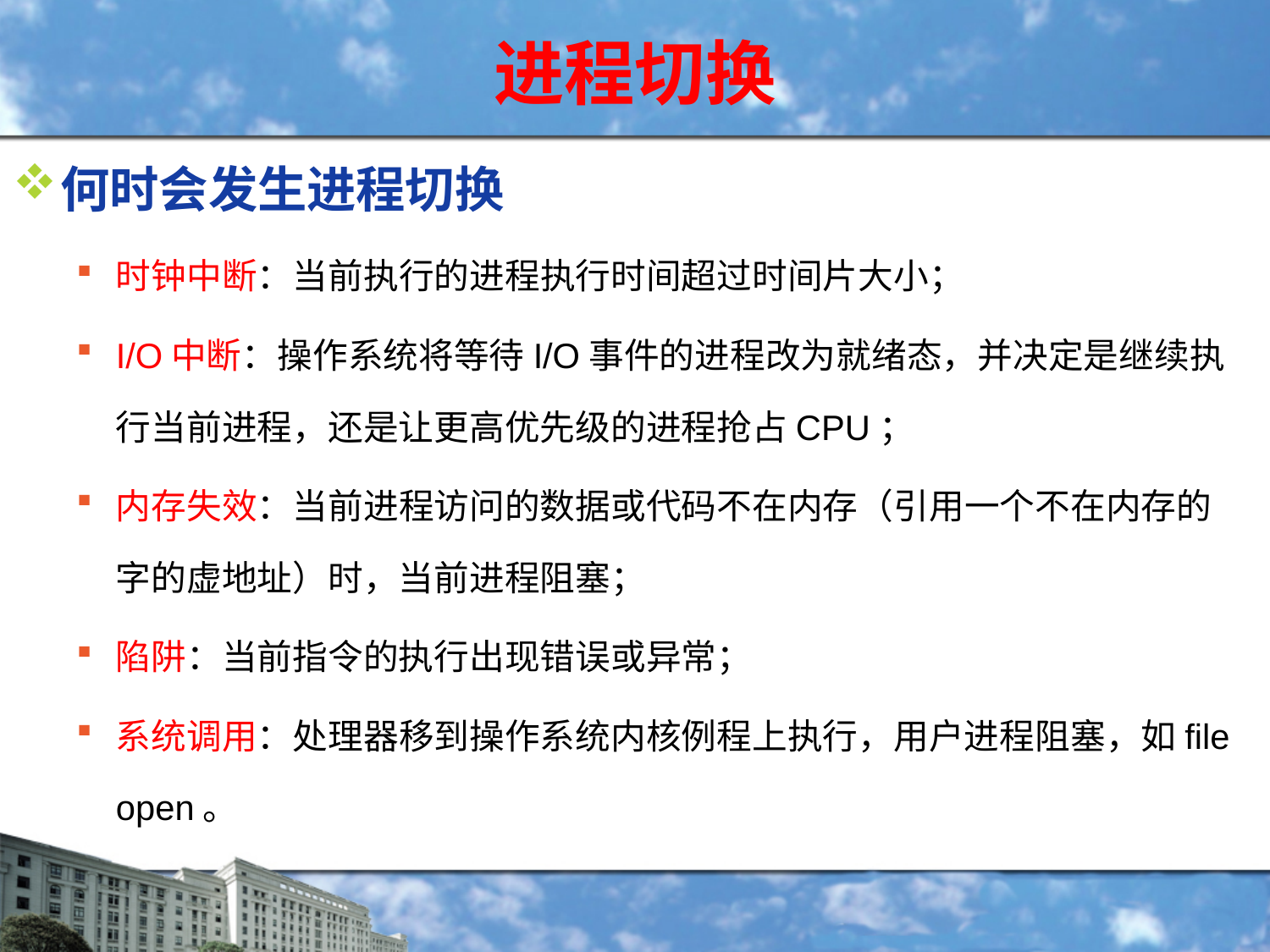

# 进程切换
何时会发生进程切换
时钟中断：当前执行的进程执行时间超过时间片大小；
I/O中断：操作系统将等待I/O事件的进程改为就绪态，并决定是继续执行当前进程，还是让更高优先级的进程抢占CPU；
内存失效：当前进程访问的数据或代码不在内存（引用一个不在内存的字的虚地址）时，当前进程阻塞；
陷阱：当前指令的执行出现错误或异常；
系统调用：处理器移到操作系统内核例程上执行，用户进程阻塞，如file open。